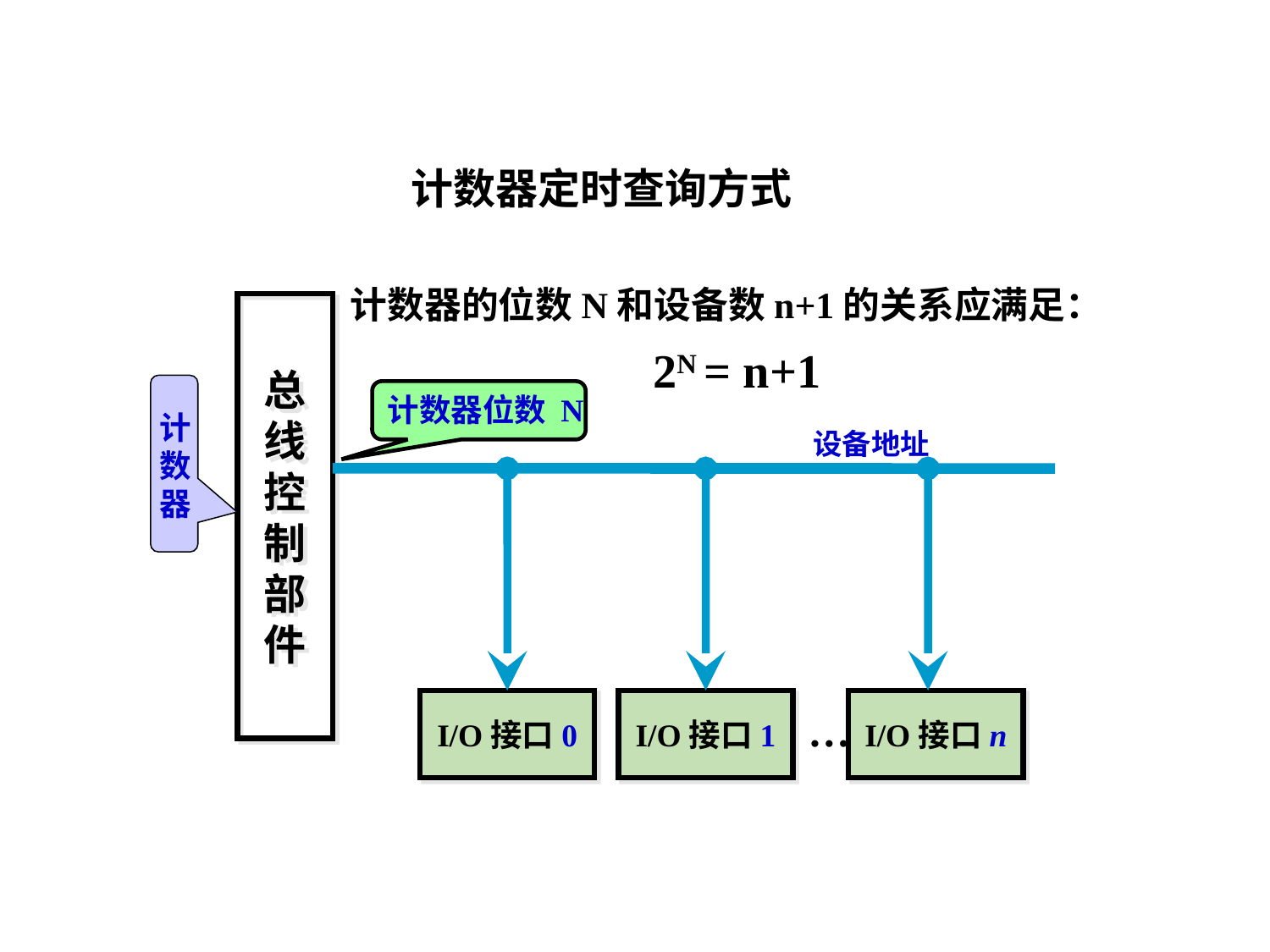

计数器定时查询方式

计数器的位数N和设备数n+1的关系应满足：
总
线
控
制
部
件
设备地址

I/O接口0
I/O接口1
I/O接口n
…
2N = n+1

计
数
器

 计数器位数 N